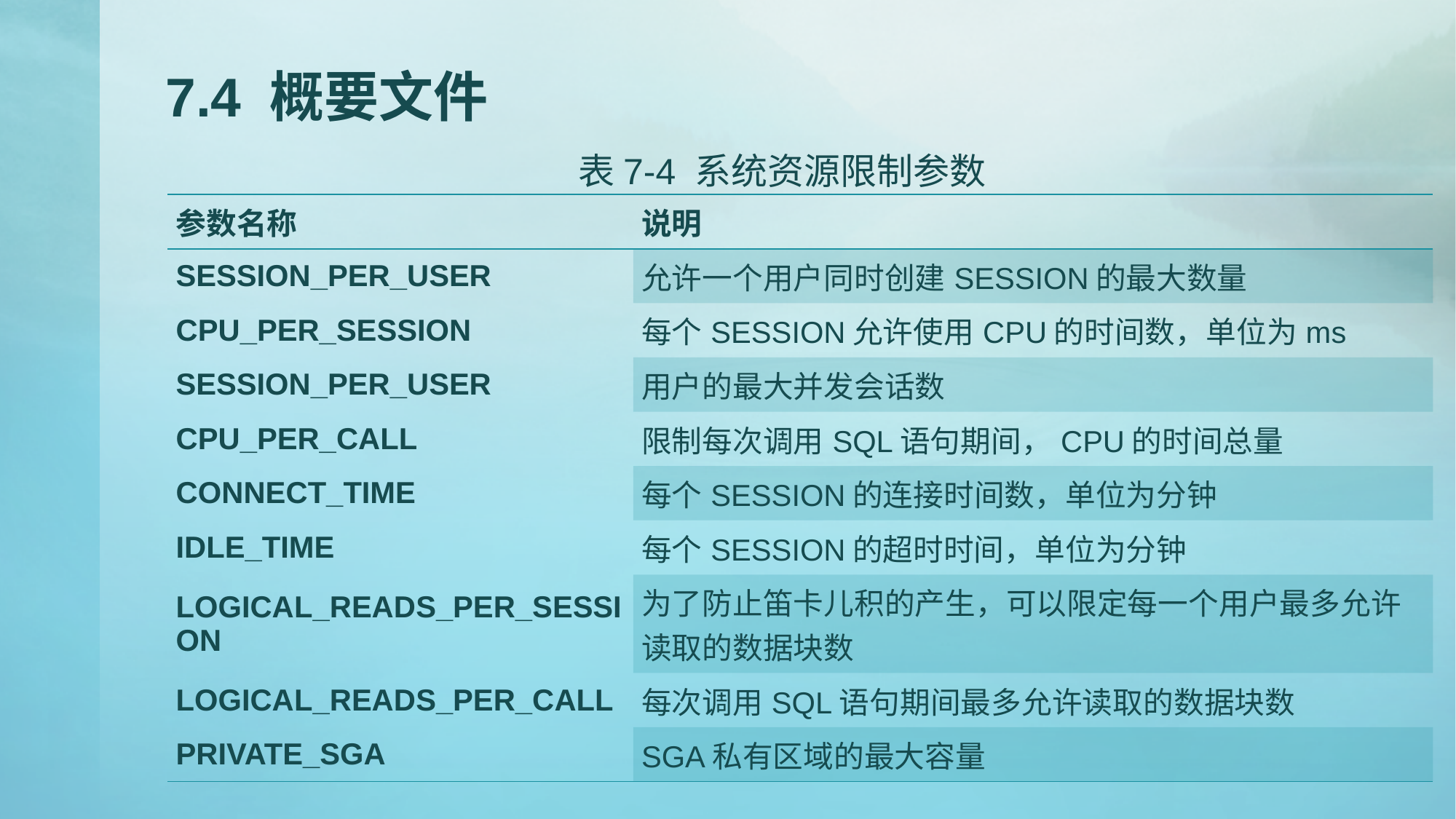

# 7.4 概要文件
表7-4 系统资源限制参数

| 参数名称 | 说明 |
| --- | --- |
| SESSION\_PER\_USER | 允许一个用户同时创建SESSION的最大数量 |
| CPU\_PER\_SESSION | 每个SESSION允许使用CPU的时间数，单位为ms |
| SESSION\_PER\_USER | 用户的最大并发会话数 |
| CPU\_PER\_CALL | 限制每次调用SQL语句期间，CPU的时间总量 |
| CONNECT\_TIME | 每个SESSION的连接时间数，单位为分钟 |
| IDLE\_TIME | 每个SESSION的超时时间，单位为分钟 |
| LOGICAL\_READS\_PER\_SESSION | 为了防止笛卡儿积的产生，可以限定每一个用户最多允许读取的数据块数 |
| LOGICAL\_READS\_PER\_CALL | 每次调用SQL语句期间最多允许读取的数据块数 |
| PRIVATE\_SGA | SGA私有区域的最大容量 |